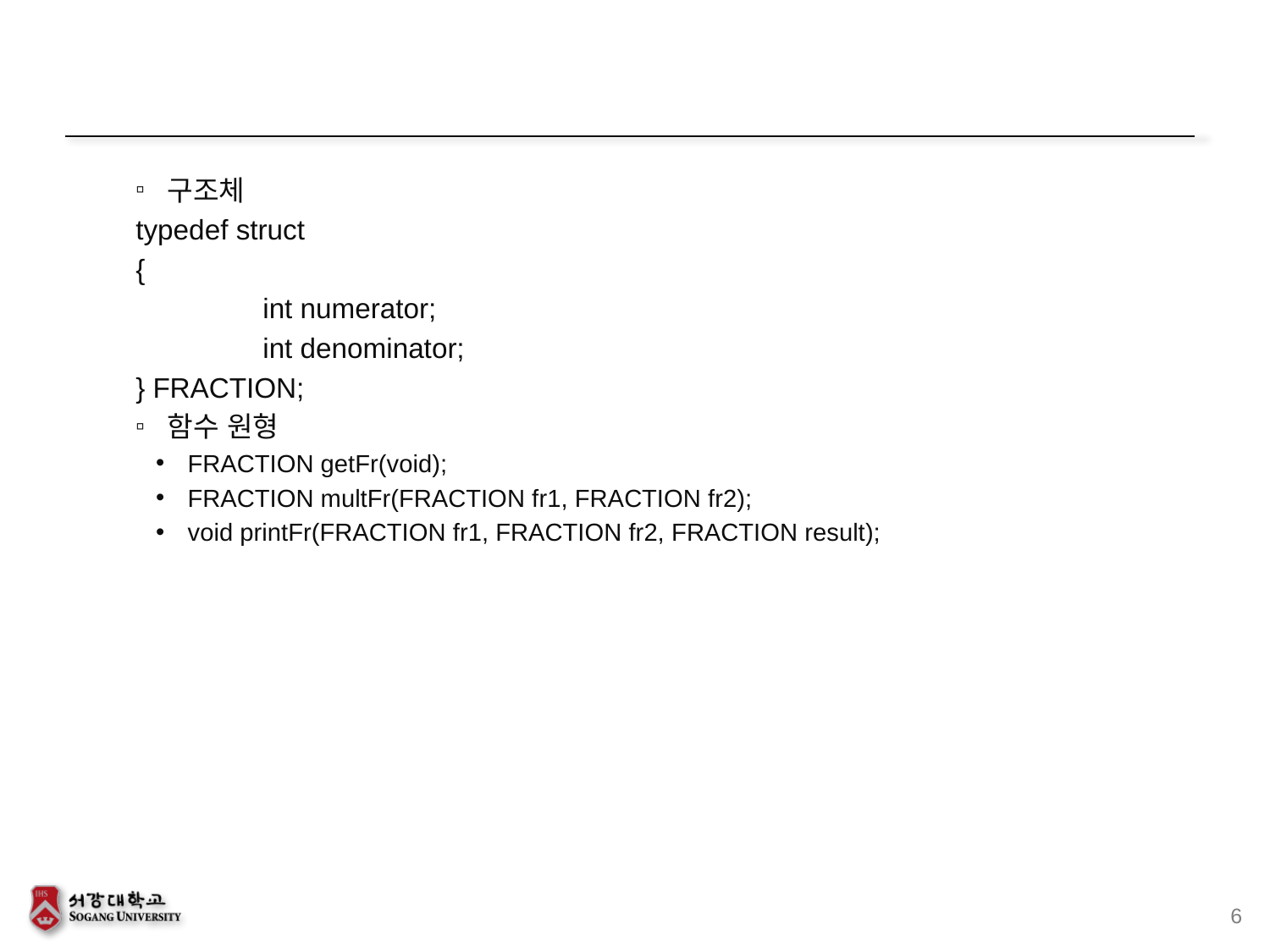

#
구조체
typedef struct
{
	int numerator;
	int denominator;
} FRACTION;
함수 원형
FRACTION getFr(void);
FRACTION multFr(FRACTION fr1, FRACTION fr2);
void printFr(FRACTION fr1, FRACTION fr2, FRACTION result);

6